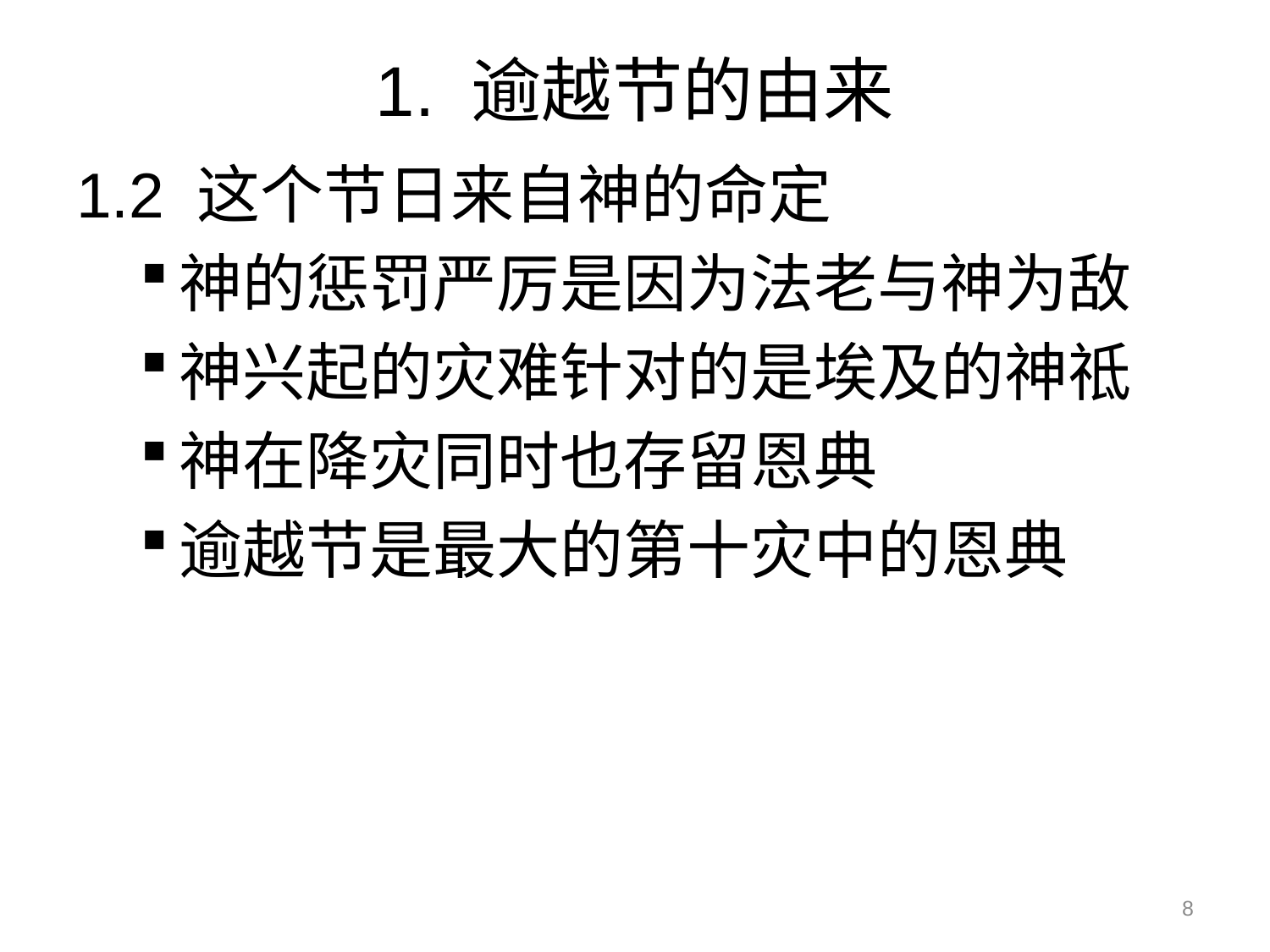

# 1. 逾越节的由来
1.2 这个节日来自神的命定
神的惩罚严厉是因为法老与神为敌
神兴起的灾难针对的是埃及的神祗
神在降灾同时也存留恩典
逾越节是最大的第十灾中的恩典
8